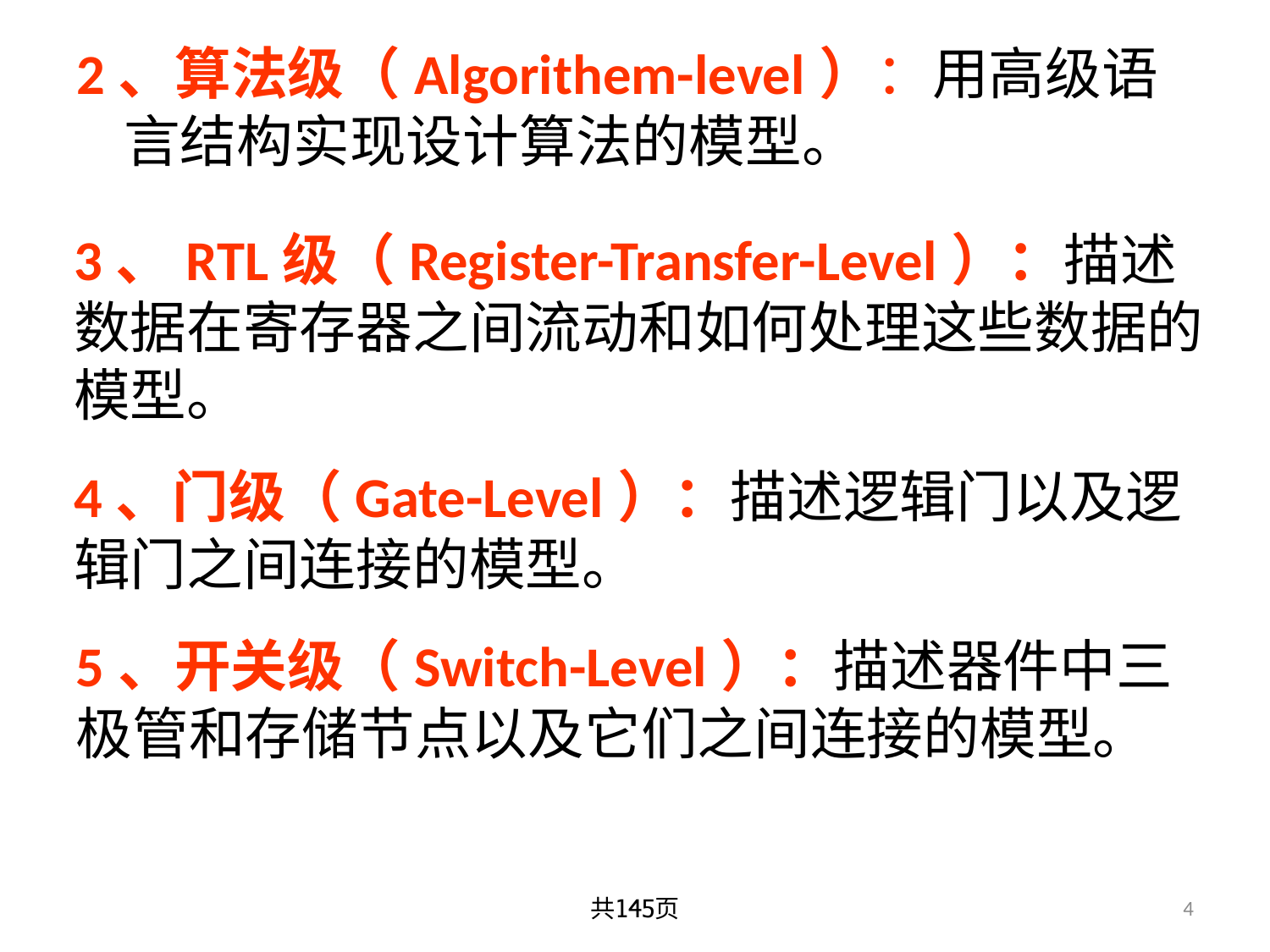

2、算法级（Algorithem-level）：用高级语言结构实现设计算法的模型。
3、RTL级（Register-Transfer-Level）：描述数据在寄存器之间流动和如何处理这些数据的模型。
4、门级（Gate-Level）：描述逻辑门以及逻辑门之间连接的模型。
5、开关级（Switch-Level）：描述器件中三极管和存储节点以及它们之间连接的模型。
共145页
4